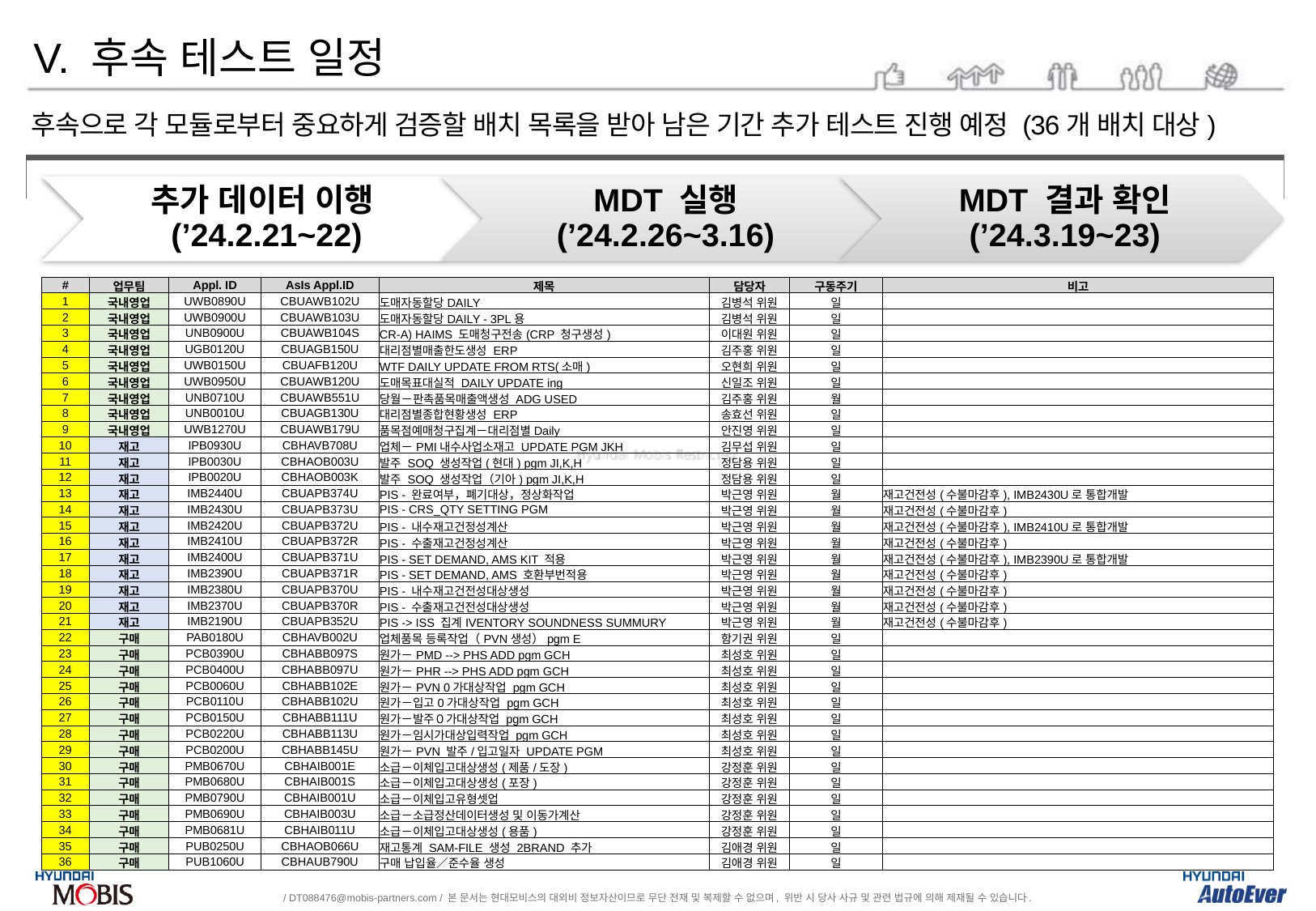

V. 후속 테스트 일정
후속으로 각 모듈로부터 중요하게 검증할 배치 목록을 받아 남은 기간 추가 테스트 진행 예정 (36개 배치 대상)

추가 데이터 이행  (’24.2.21~22)
MDT 실행 (’24.2.26~3.16)
MDT 결과 확인 (’24.3.19~23)
| # | 업무팀 | Appl. ID | AsIs Appl.ID | 제목 | 담당자 | 구동주기 | 비고 |
| --- | --- | --- | --- | --- | --- | --- | --- |
| 1 | 국내영업 | UWB0890U | CBUAWB102U | 도매자동할당DAILY | 김병석 위원 | 일 |  |
| 2 | 국내영업 | UWB0900U | CBUAWB103U | 도매자동할당DAILY - 3PL용 | 김병석 위원 | 일 |  |
| 3 | 국내영업 | UNB0900U | CBUAWB104S | CR-A) HAIMS 도매청구전송(CRP 청구생성) | 이대원 위원 | 일 |  |
| 4 | 국내영업 | UGB0120U | CBUAGB150U | 대리점별매출한도생성 ERP | 김주홍 위원 | 일 |  |
| 5 | 국내영업 | UWB0150U | CBUAFB120U | WTF DAILY UPDATE FROM RTS(소매) | 오현희 위원 | 일 |  |
| 6 | 국내영업 | UWB0950U | CBUAWB120U | 도매목표대실적 DAILY UPDATE ing | 신일조 위원 | 일 |  |
| 7 | 국내영업 | UNB0710U | CBUAWB551U | 당월－판촉품목매출액생성 ADG USED | 김주홍 위원 | 월 |  |
| 8 | 국내영업 | UNB0010U | CBUAGB130U | 대리점별종합현황생성 ERP | 송효선 위원 | 일 |  |
| 9 | 국내영업 | UWB1270U | CBUAWB179U | 품목점예매청구집계－대리점별Daily | 안진영 위원 | 일 |  |
| 10 | 재고 | IPB0930U | CBHAVB708U | 업체－PMI내수사업소재고 UPDATE PGM JKH | 김무섭 위원 | 일 |  |
| 11 | 재고 | IPB0030U | CBHAOB003U | 발주 SOQ 생성작업(현대) pgm JI,K,H | 정담용 위원 | 일 |  |
| 12 | 재고 | IPB0020U | CBHAOB003K | 발주 SOQ 생성작업（기아) pgm JI,K,H | 정담용 위원 | 일 |  |
| 13 | 재고 | IMB2440U | CBUAPB374U | PIS - 완료여부，폐기대상，정상화작업 | 박근영 위원 | 월 | 재고건전성(수불마감후), IMB2430U로 통합개발 |
| 14 | 재고 | IMB2430U | CBUAPB373U | PIS - CRS\_QTY SETTING PGM | 박근영 위원 | 월 | 재고건전성(수불마감후) |
| 15 | 재고 | IMB2420U | CBUAPB372U | PIS - 내수재고건정성계산 | 박근영 위원 | 월 | 재고건전성(수불마감후), IMB2410U로 통합개발 |
| 16 | 재고 | IMB2410U | CBUAPB372R | PIS - 수출재고건정성계산 | 박근영 위원 | 월 | 재고건전성(수불마감후) |
| 17 | 재고 | IMB2400U | CBUAPB371U | PIS - SET DEMAND, AMS KIT 적용 | 박근영 위원 | 월 | 재고건전성(수불마감후), IMB2390U로 통합개발 |
| 18 | 재고 | IMB2390U | CBUAPB371R | PIS - SET DEMAND, AMS 호환부번적용 | 박근영 위원 | 월 | 재고건전성(수불마감후) |
| 19 | 재고 | IMB2380U | CBUAPB370U | PIS - 내수재고건전성대상생성 | 박근영 위원 | 월 | 재고건전성(수불마감후) |
| 20 | 재고 | IMB2370U | CBUAPB370R | PIS - 수출재고건전성대상생성 | 박근영 위원 | 월 | 재고건전성(수불마감후) |
| 21 | 재고 | IMB2190U | CBUAPB352U | PIS -> ISS 집계IVENTORY SOUNDNESS SUMMURY | 박근영 위원 | 월 | 재고건전성(수불마감후) |
| 22 | 구매 | PAB0180U | CBHAVB002U | 업체품목 등록작업（PVN생성）pgm E | 함기권 위원 | 일 |  |
| 23 | 구매 | PCB0390U | CBHABB097S | 원가－PMD --> PHS ADD pgm GCH | 최성호 위원 | 일 |  |
| 24 | 구매 | PCB0400U | CBHABB097U | 원가－PHR --> PHS ADD pgm GCH | 최성호 위원 | 일 |  |
| 25 | 구매 | PCB0060U | CBHABB102E | 원가－PVN 0가대상작업 pgm GCH | 최성호 위원 | 일 |  |
| 26 | 구매 | PCB0110U | CBHABB102U | 원가－입고0가대상작업 pgm GCH | 최성호 위원 | 일 |  |
| 27 | 구매 | PCB0150U | CBHABB111U | 원가－발주０가대상작업 pgm GCH | 최성호 위원 | 일 |  |
| 28 | 구매 | PCB0220U | CBHABB113U | 원가－임시가대상입력작업 pgm GCH | 최성호 위원 | 일 |  |
| 29 | 구매 | PCB0200U | CBHABB145U | 원가－PVN 발주/입고일자 UPDATE PGM | 최성호 위원 | 일 |  |
| 30 | 구매 | PMB0670U | CBHAIB001E | 소급－이체입고대상생성(제품/도장) | 강정훈 위원 | 일 |  |
| 31 | 구매 | PMB0680U | CBHAIB001S | 소급－이체입고대상생성(포장) | 강정훈 위원 | 일 |  |
| 32 | 구매 | PMB0790U | CBHAIB001U | 소급－이체입고유형셋업 | 강정훈 위원 | 일 |  |
| 33 | 구매 | PMB0690U | CBHAIB003U | 소급－소급정산데이터생성 및 이동가계산 | 강정훈 위원 | 일 |  |
| 34 | 구매 | PMB0681U | CBHAIB011U | 소급－이체입고대상생성(용품) | 강정훈 위원 | 일 |  |
| 35 | 구매 | PUB0250U | CBHAOB066U | 재고통계 SAM-FILE 생성 2BRAND 추가 | 김애경 위원 | 일 |  |
| 36 | 구매 | PUB1060U | CBHAUB790U | 구매 납입율／준수율 생성 | 김애경 위원 | 일 |  |